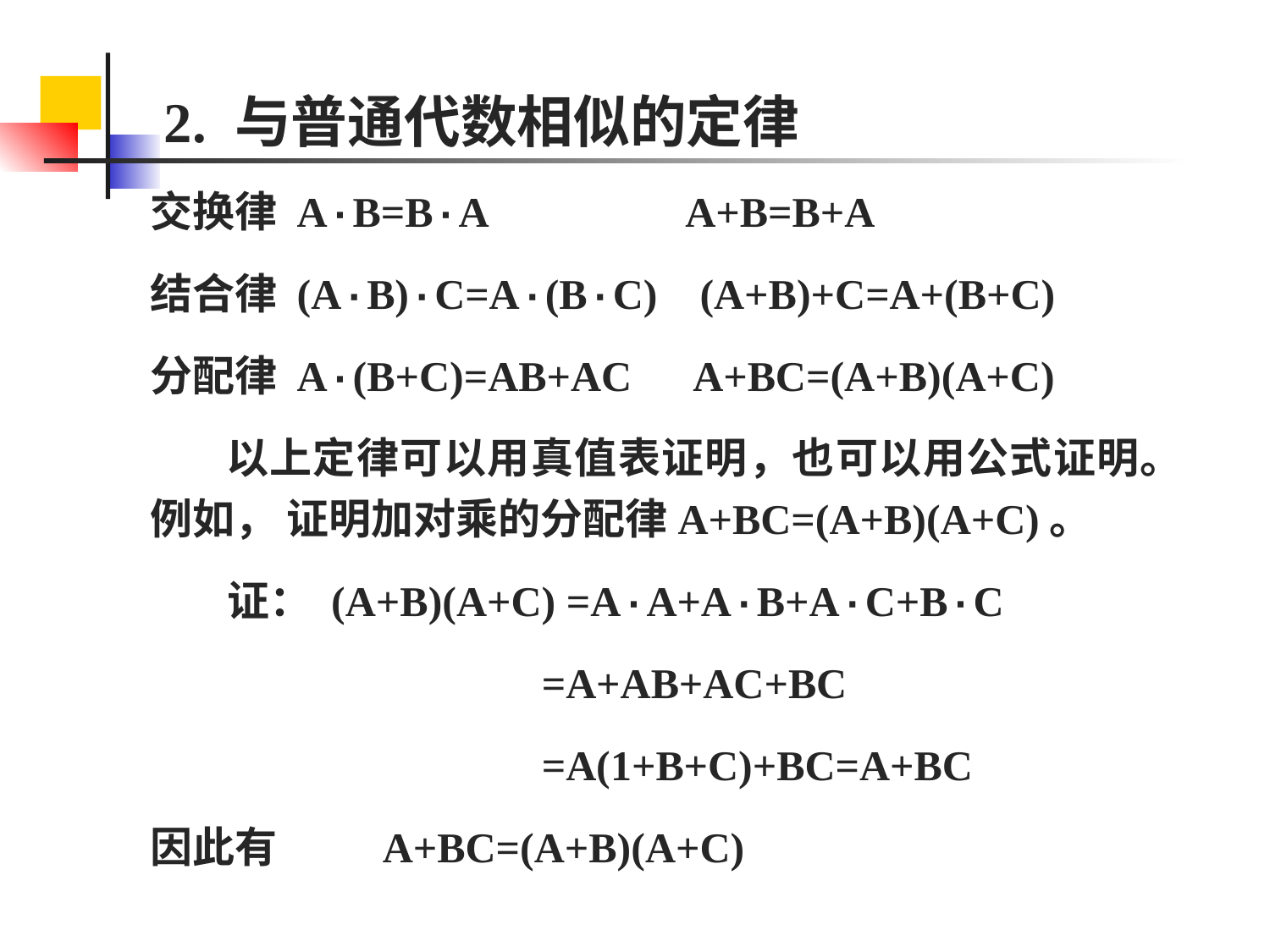

2. 与普通代数相似的定律
交换律 A·B=B·A                   A+B=B+A
结合律 (A·B)·C=A·(B·C)    (A+B)+C=A+(B+C)
分配律 A·(B+C)=AB+AC      A+BC=(A+B)(A+C)
      以上定律可以用真值表证明，也可以用公式证明。例如， 证明加对乘的分配律A+BC=(A+B)(A+C)。
       证： (A+B)(A+C) =A·A+A·B+A·C+B·C
                                     =A+AB+AC+BC
                                     =A(1+B+C)+BC=A+BC
因此有          A+BC=(A+B)(A+C)